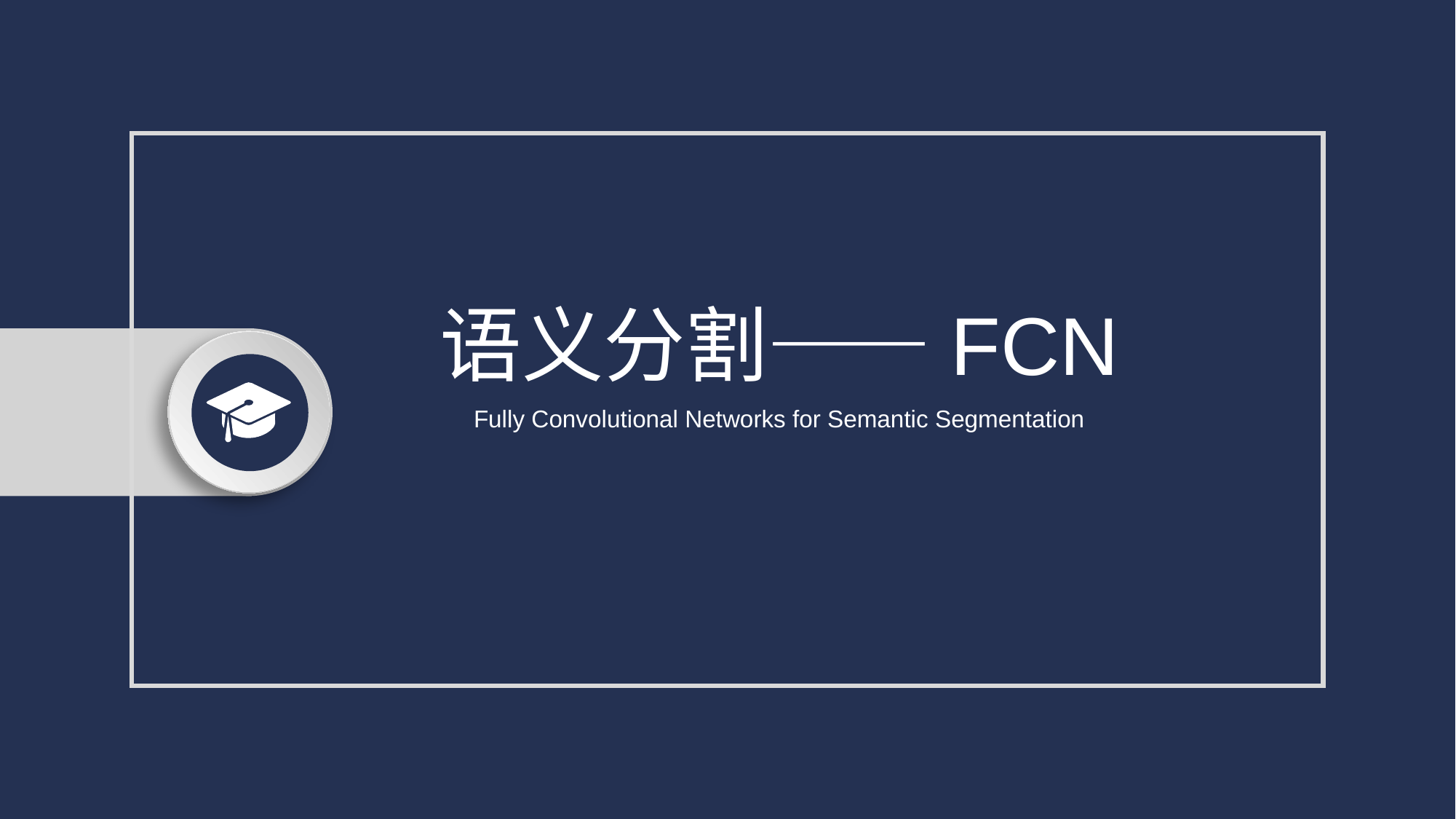

语义分割——FCN

Fully Convolutional Networks for Semantic Segmentation